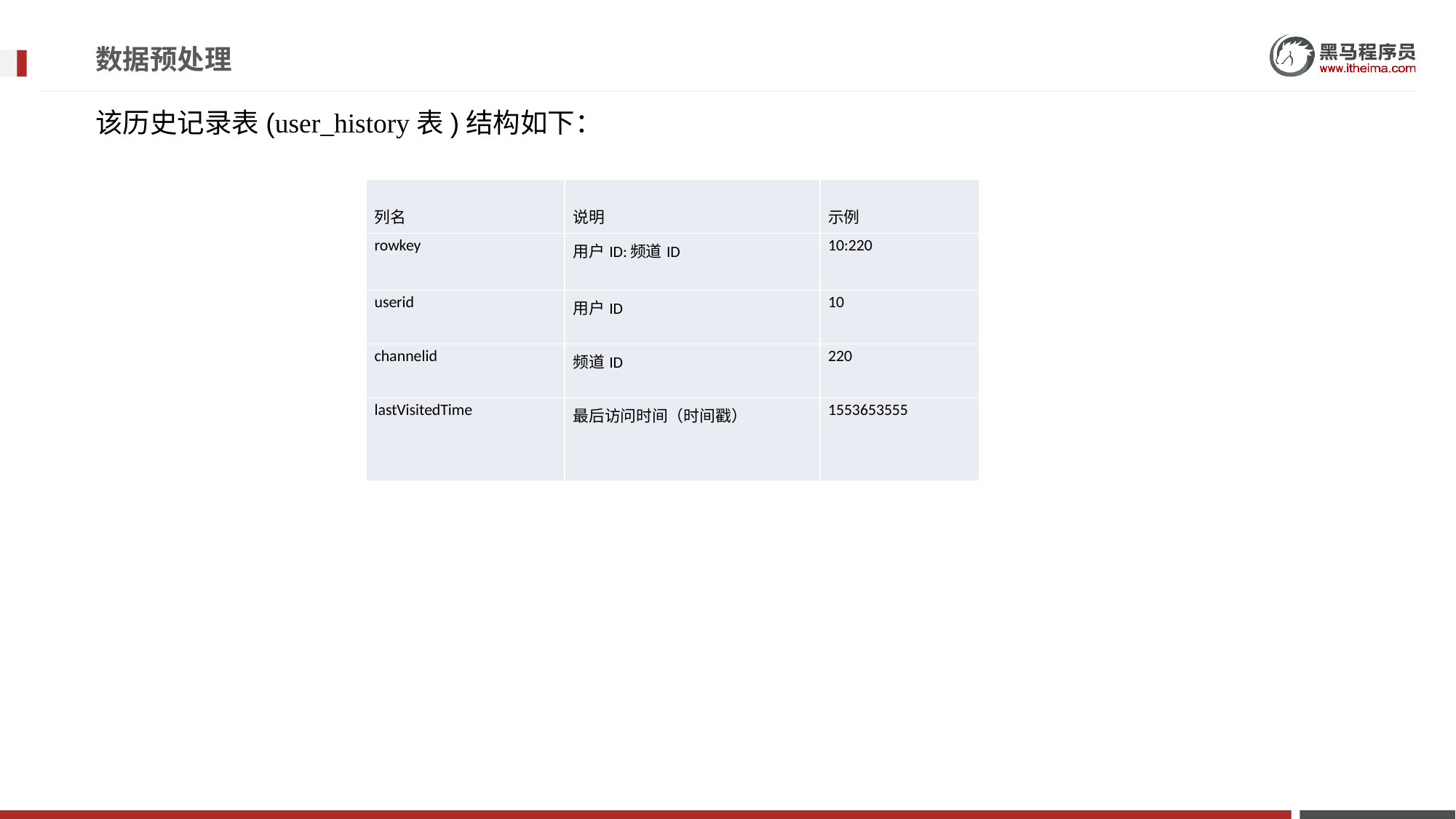

# 数据预处理
该历史记录表(user_history表)结构如下：
| 列名 | 说明 | 示例 |
| --- | --- | --- |
| rowkey | 用户ID:频道ID | 10:220 |
| userid | 用户ID | 10 |
| channelid | 频道ID | 220 |
| lastVisitedTime | 最后访问时间（时间戳） | 1553653555 |